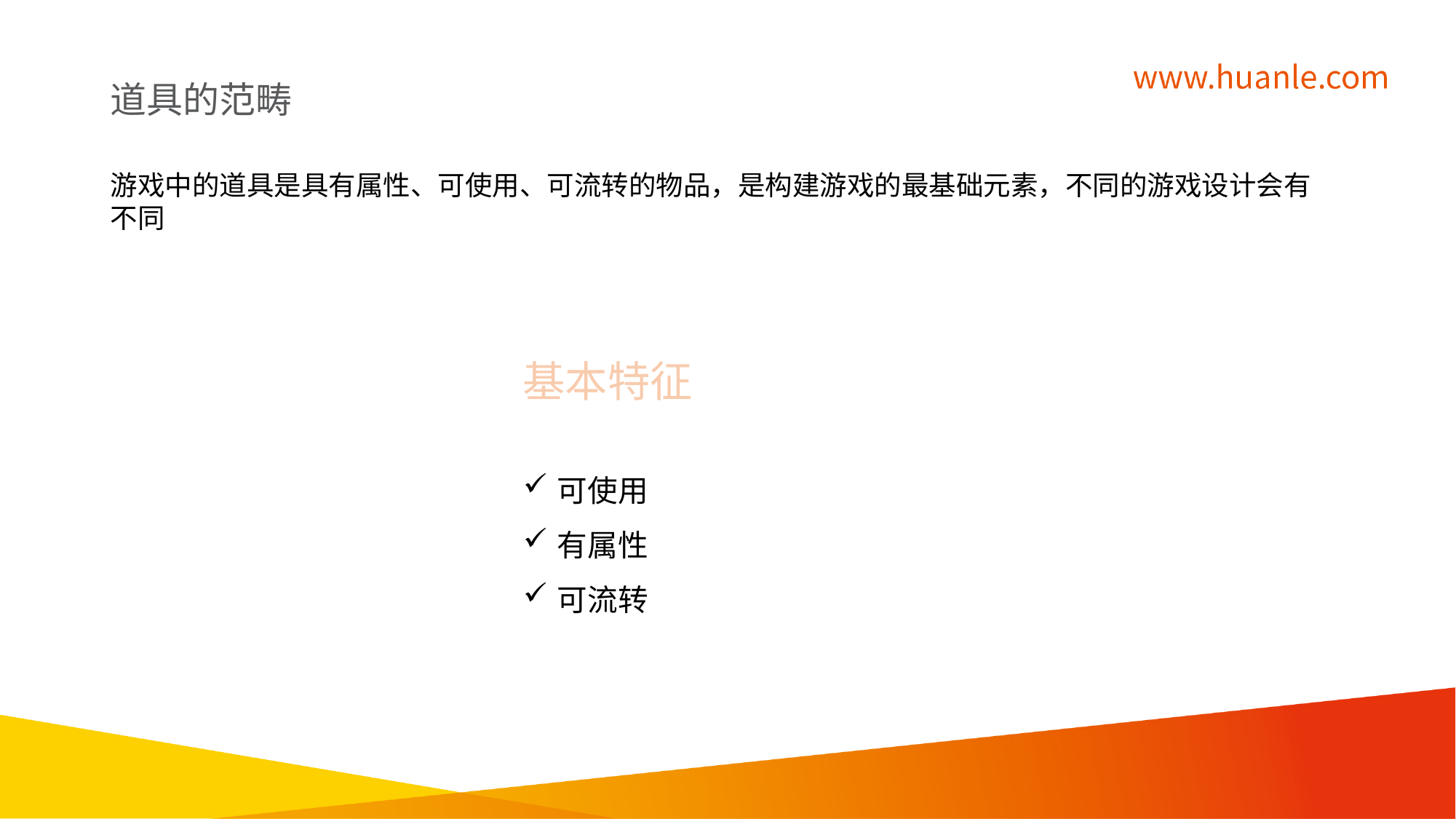

道具的范畴
游戏中的道具是具有属性、可使用、可流转的物品，是构建游戏的最基础元素，不同的游戏设计会有不同
基本特征
可使用
有属性
可流转